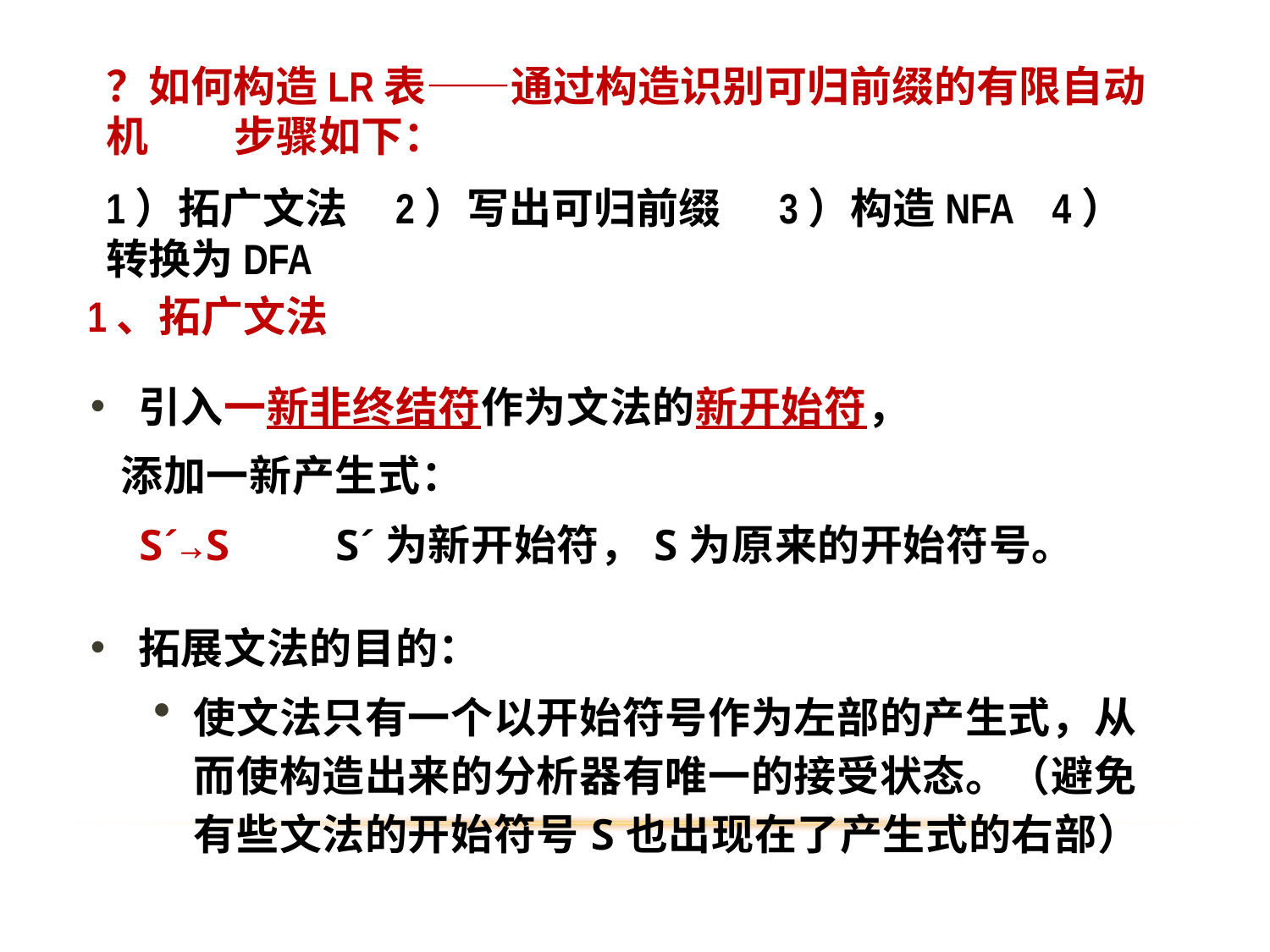

？如何构造LR表——通过构造识别可归前缀的有限自动机         步骤如下：
1）拓广文法    2）写出可归前缀     3）构造NFA    4）转换为DFA
1、拓广文法
引入一新非终结符作为文法的新开始符，
  添加一新产生式：
	S´→S    S´为新开始符，S为原来的开始符号。

拓展文法的目的：
使文法只有一个以开始符号作为左部的产生式，从而使构造出来的分析器有唯一的接受状态。（避免有些文法的开始符号S也出现在了产生式的右部）